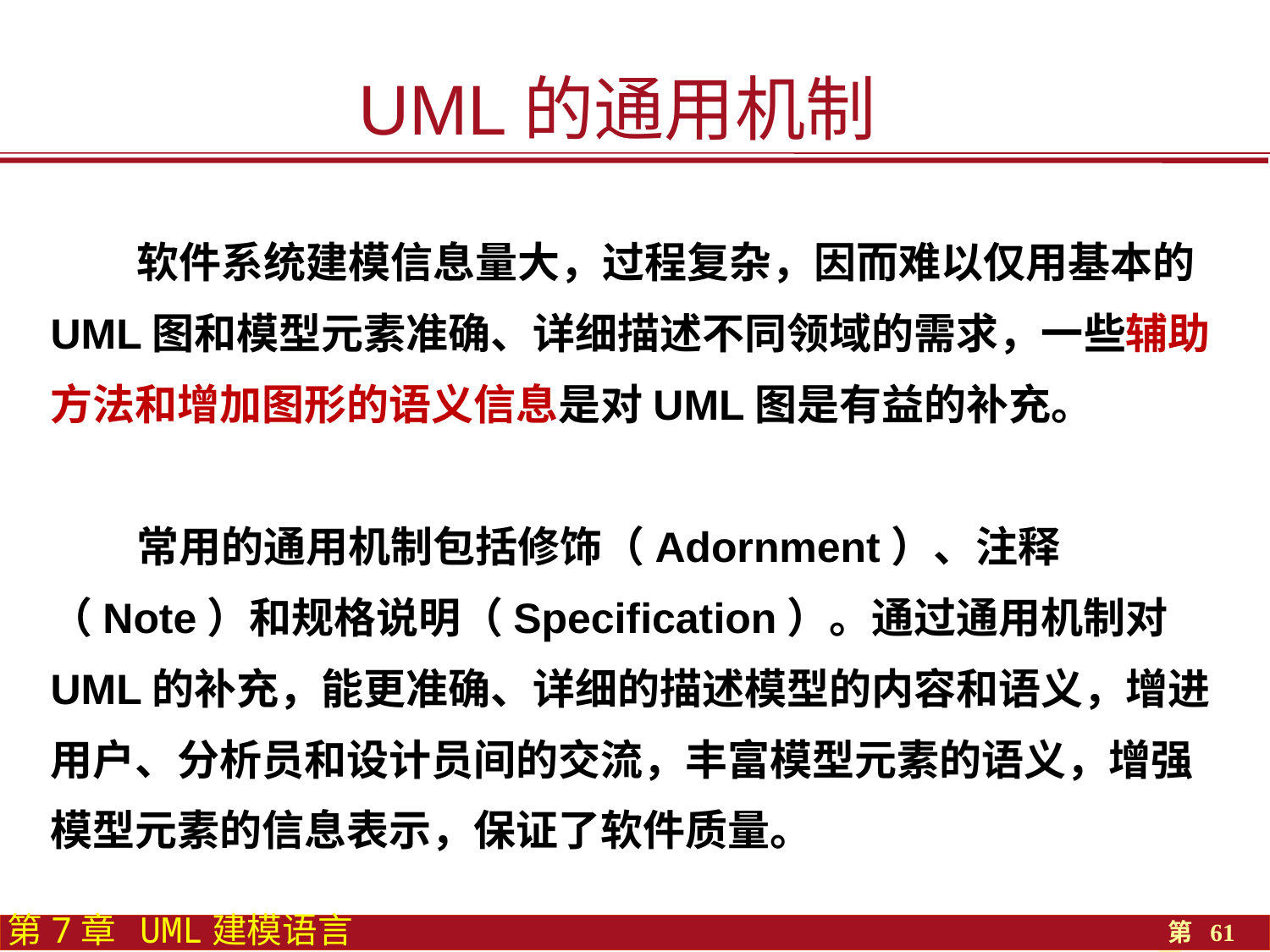

UML的通用机制
        软件系统建模信息量大，过程复杂，因而难以仅用基本的UML图和模型元素准确、详细描述不同领域的需求，一些辅助方法和增加图形的语义信息是对UML图是有益的补充。

        常用的通用机制包括修饰（Adornment）、注释（Note）和规格说明（Specification）。通过通用机制对UML的补充，能更准确、详细的描述模型的内容和语义，增进用户、分析员和设计员间的交流，丰富模型元素的语义，增强模型元素的信息表示，保证了软件质量。